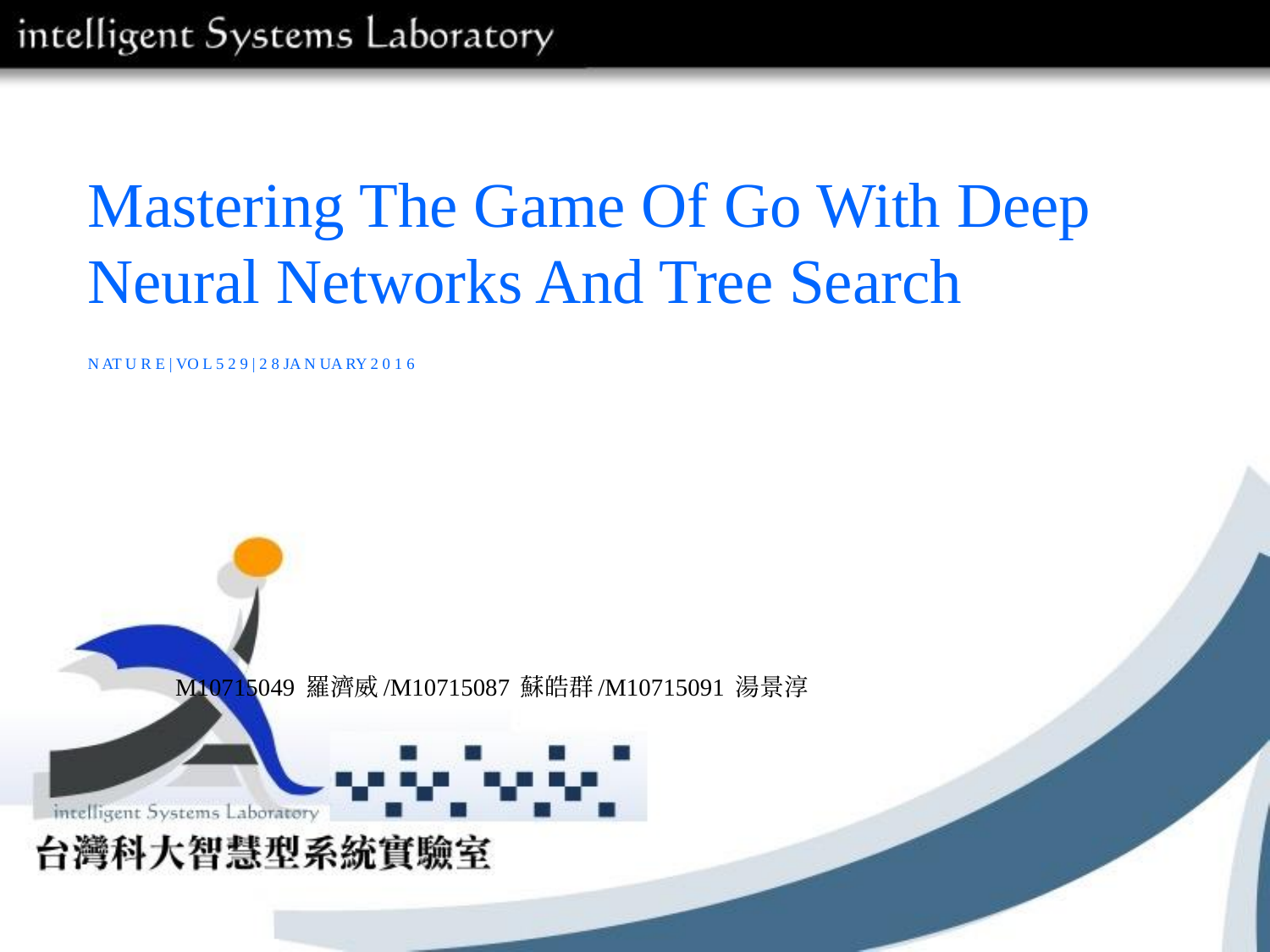

# Mastering The Game Of Go With Deep Neural Networks And Tree Search N AT U R E | VO L 5 2 9 | 2 8 JA N UA RY 2 0 1 6

M10715049 羅濟威/M10715087 蘇皓群/M10715091 湯景淳